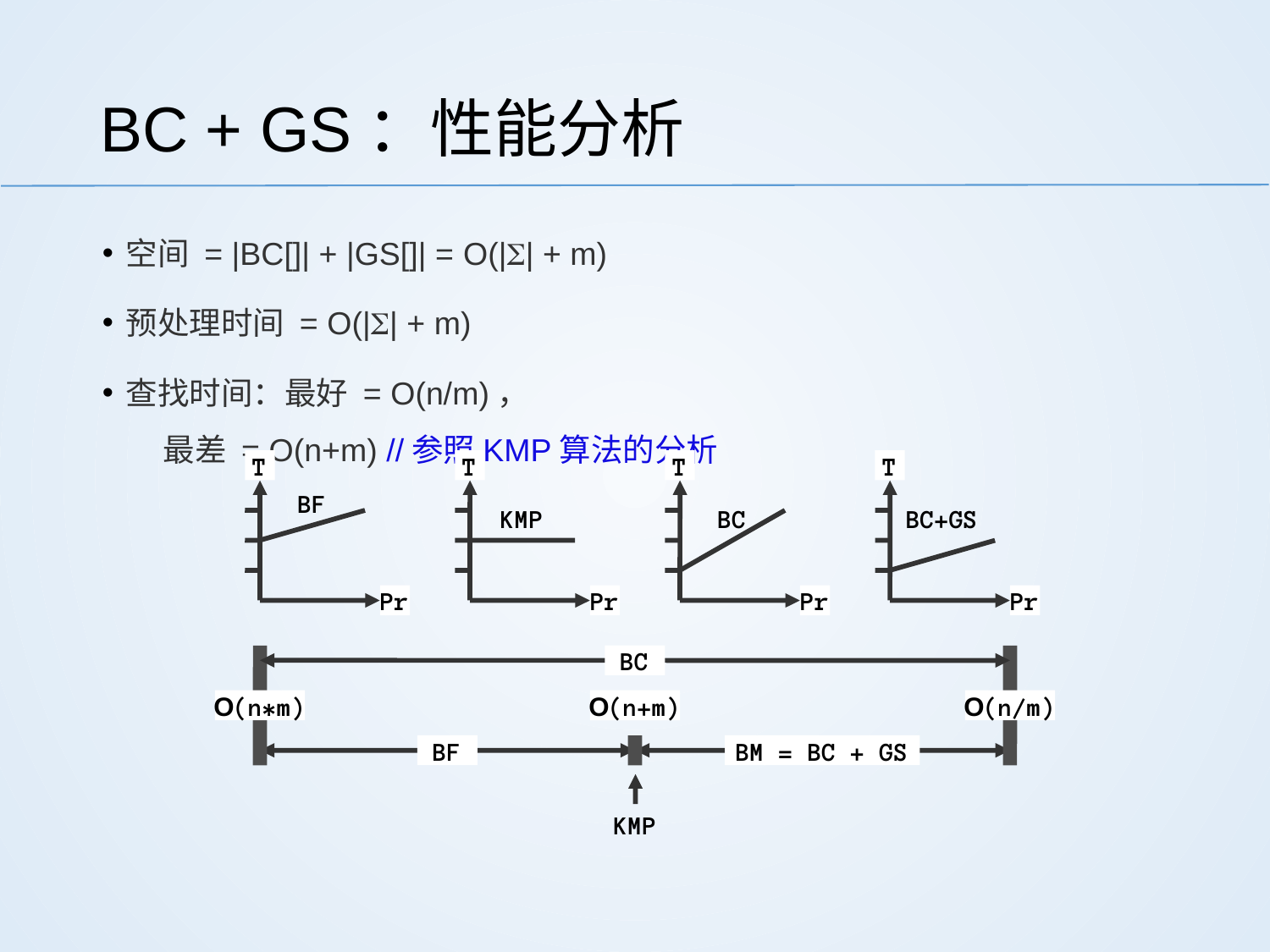

# BC + GS：性能分析
空间 = |BC[]| + |GS[]| = O(|Σ| + m)
预处理时间 = O(|Σ| + m)
查找时间：最好 = O(n/m)，	最差 = O(n+m) //参照KMP算法的分析
T
T
T
T

BF
KMP
BC
BC+GS

Pr
Pr
Pr
Pr

BC

O(n*m)
O(n+m)
O(n/m)
BF
BM = BC + GS

KMP